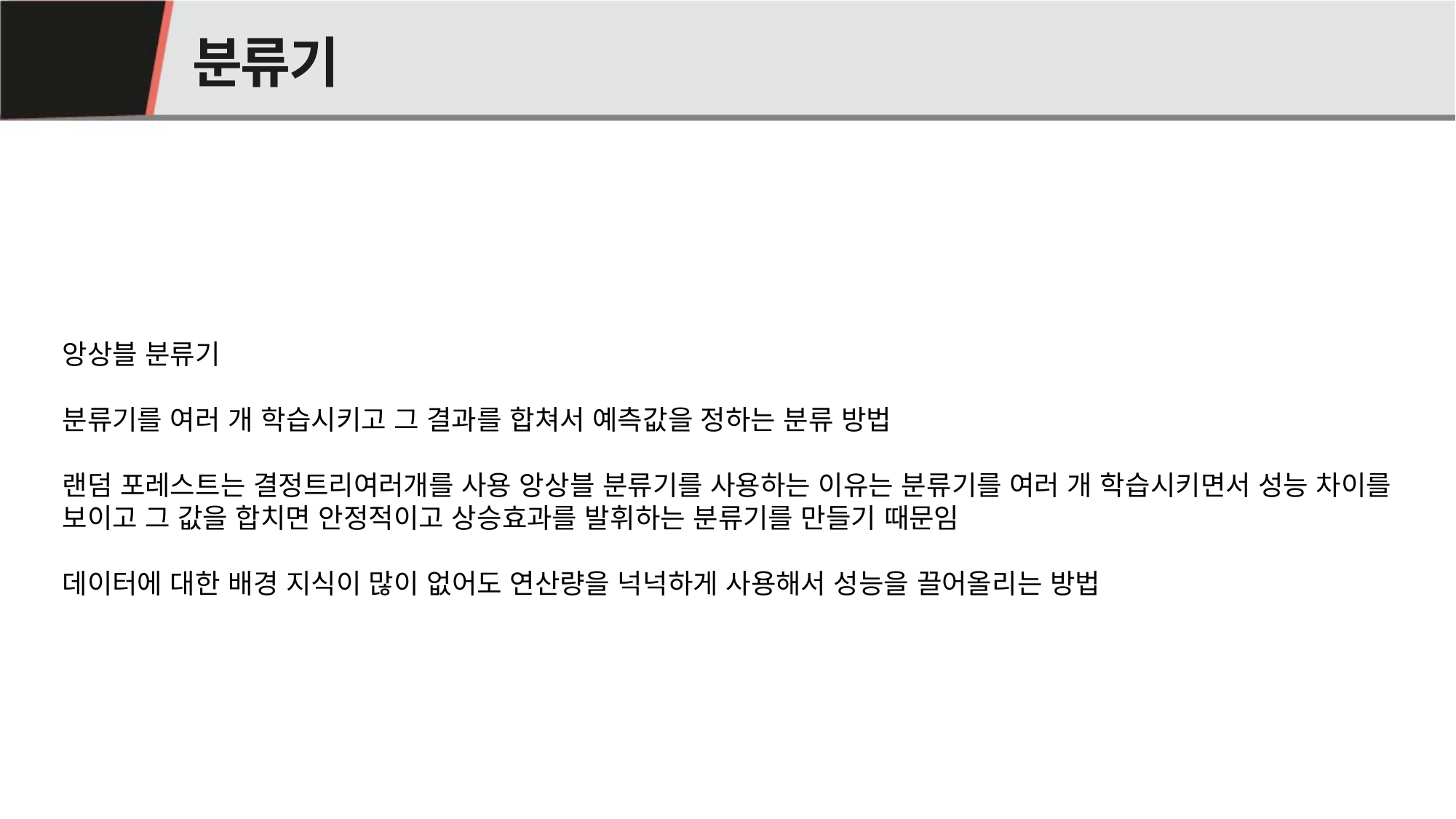

# 분류기
02
앙상블 분류기

분류기를 여러 개 학습시키고 그 결과를 합쳐서 예측값을 정하는 분류 방법

랜덤 포레스트는 결정트리여러개를 사용 앙상블 분류기를 사용하는 이유는 분류기를 여러 개 학습시키면서 성능 차이를 보이고 그 값을 합치면 안정적이고 상승효과를 발휘하는 분류기를 만들기 때문임

데이터에 대한 배경 지식이 많이 없어도 연산량을 넉넉하게 사용해서 성능을 끌어올리는 방법